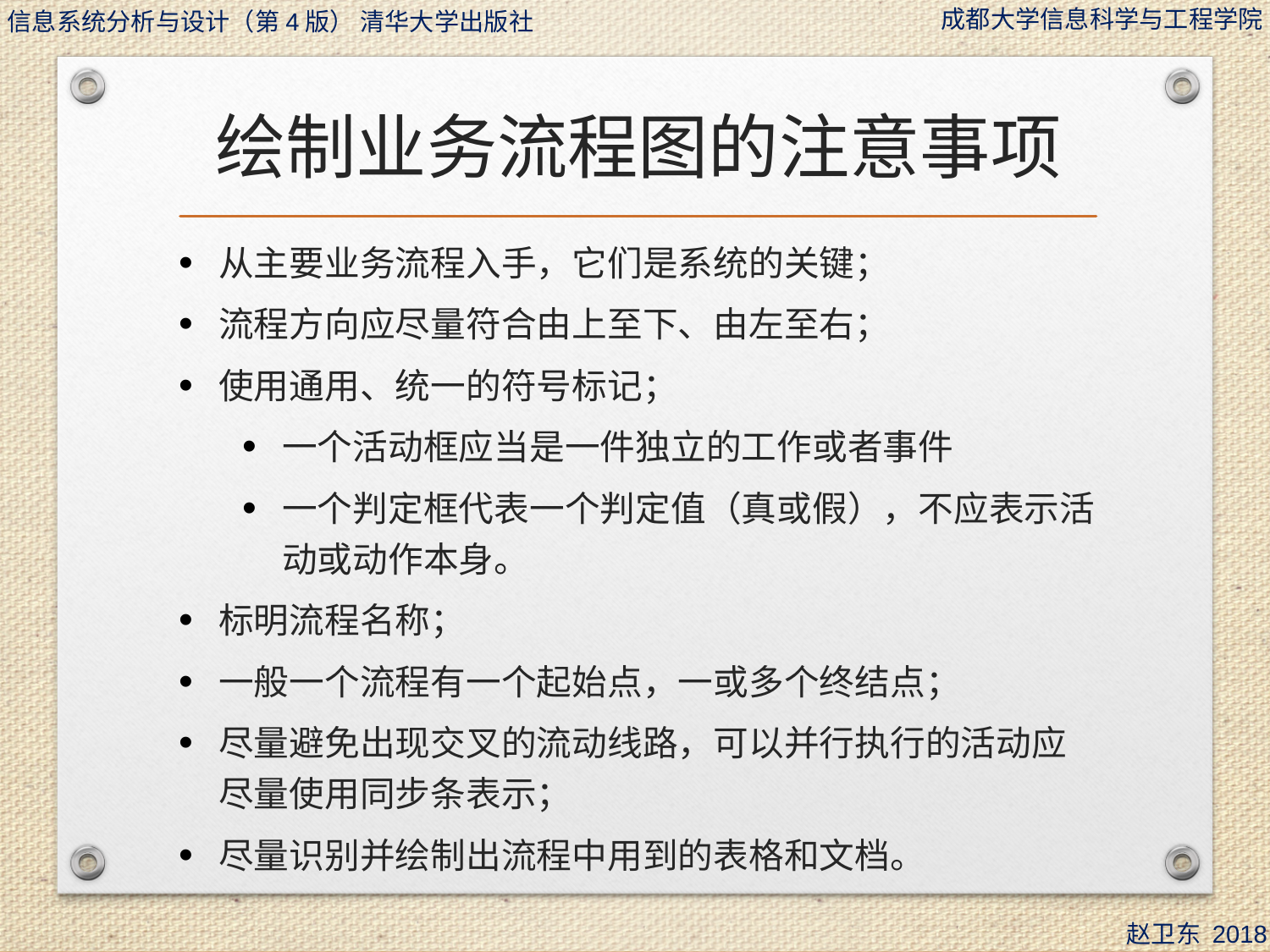

# 绘制业务流程图的注意事项
从主要业务流程入手，它们是系统的关键；
流程方向应尽量符合由上至下、由左至右；
使用通用、统一的符号标记；
一个活动框应当是一件独立的工作或者事件
一个判定框代表一个判定值（真或假），不应表示活动或动作本身。
标明流程名称；
一般一个流程有一个起始点，一或多个终结点；
尽量避免出现交叉的流动线路，可以并行执行的活动应尽量使用同步条表示；
尽量识别并绘制出流程中用到的表格和文档。